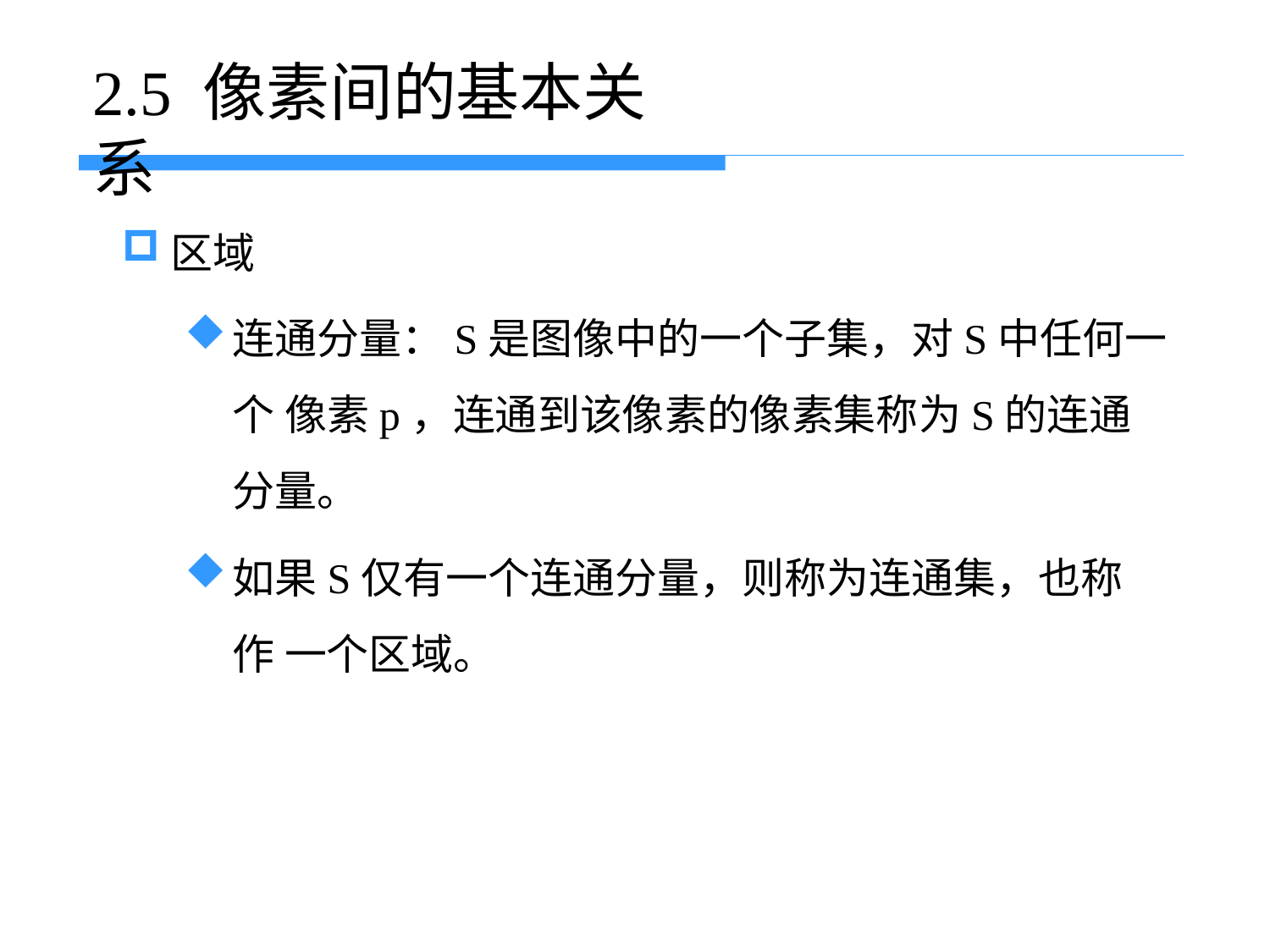

# 2.5 像素间的基本关系
区域
连通分量：S是图像中的一个子集，对S中任何一个 像素p，连通到该像素的像素集称为S的连通分量。
如果S仅有一个连通分量，则称为连通集，也称作 一个区域。